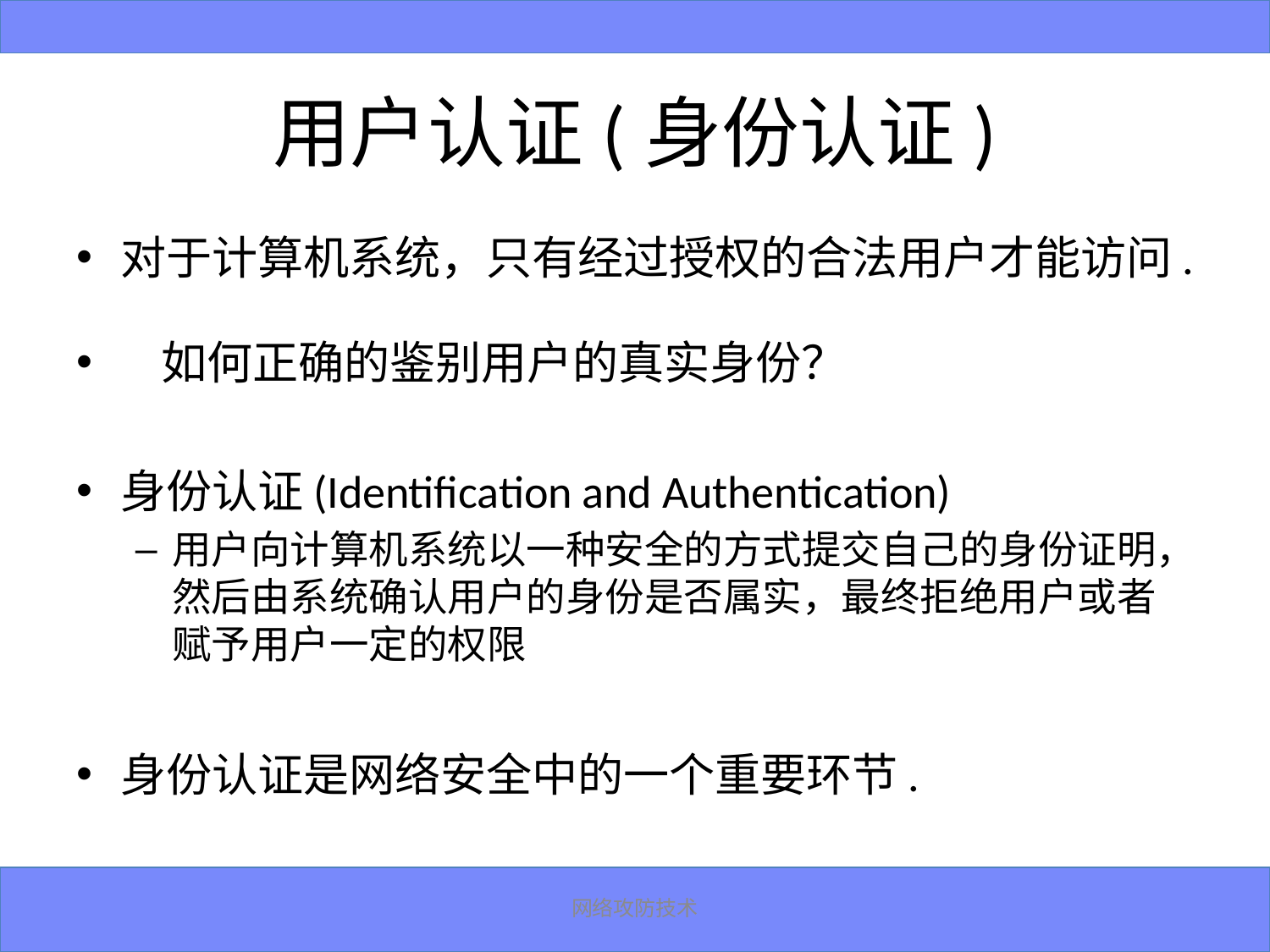

# 用户认证(身份认证)
对于计算机系统，只有经过授权的合法用户才能访问.

   如何正确的鉴别用户的真实身份？

身份认证(Identification and Authentication)
用户向计算机系统以一种安全的方式提交自己的身份证明，然后由系统确认用户的身份是否属实，最终拒绝用户或者赋予用户一定的权限

身份认证是网络安全中的一个重要环节.

网络攻防技术